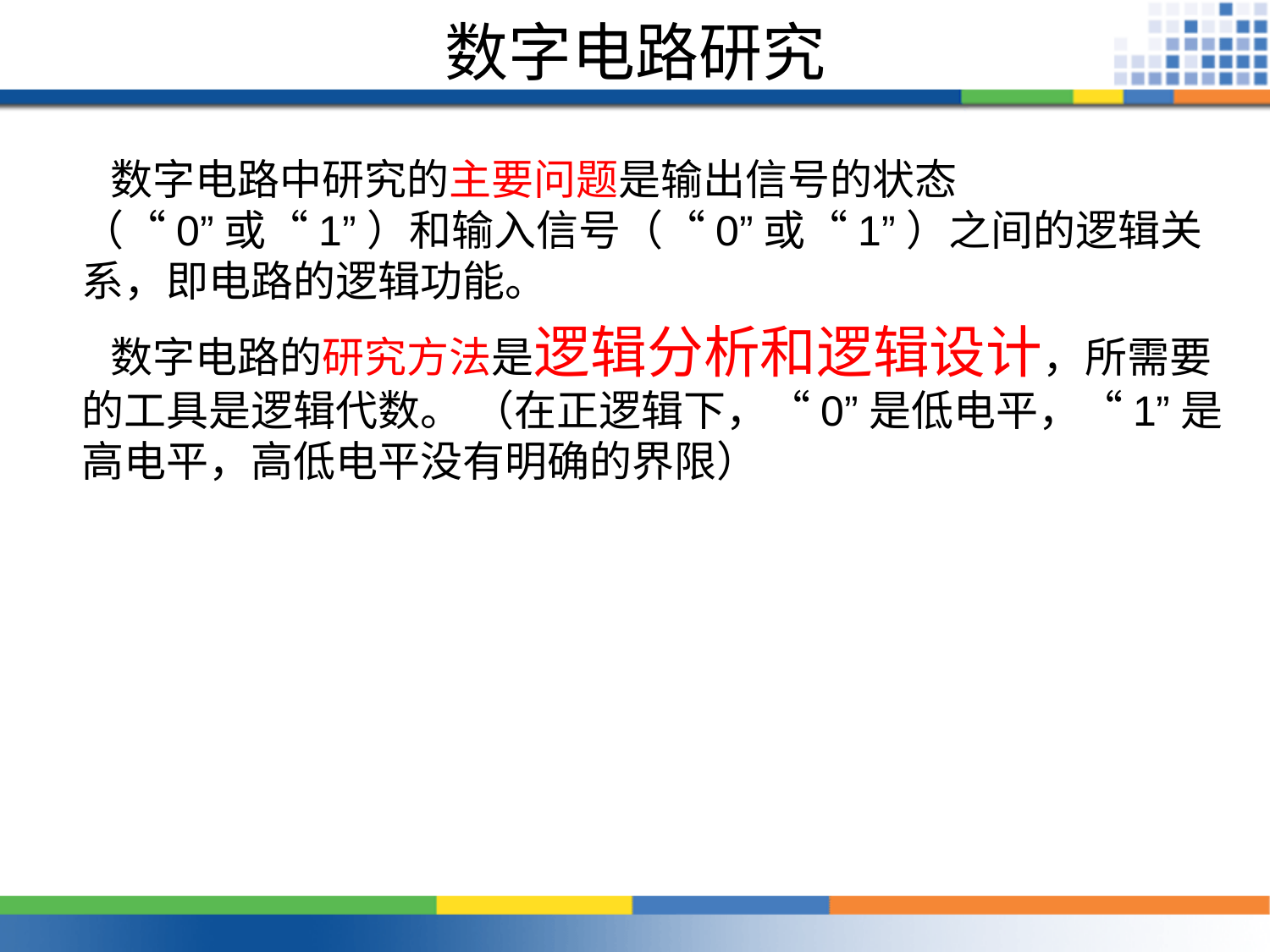

# 数字电路研究
       数字电路中研究的主要问题是输出信号的状态（“0”或“1”）和输入信号（“0”或“1”）之间的逻辑关系，即电路的逻辑功能。
       数字电路的研究方法是逻辑分析和逻辑设计，所需要的工具是逻辑代数。 （在正逻辑下，“0”是低电平，“1”是高电平，高低电平没有明确的界限）